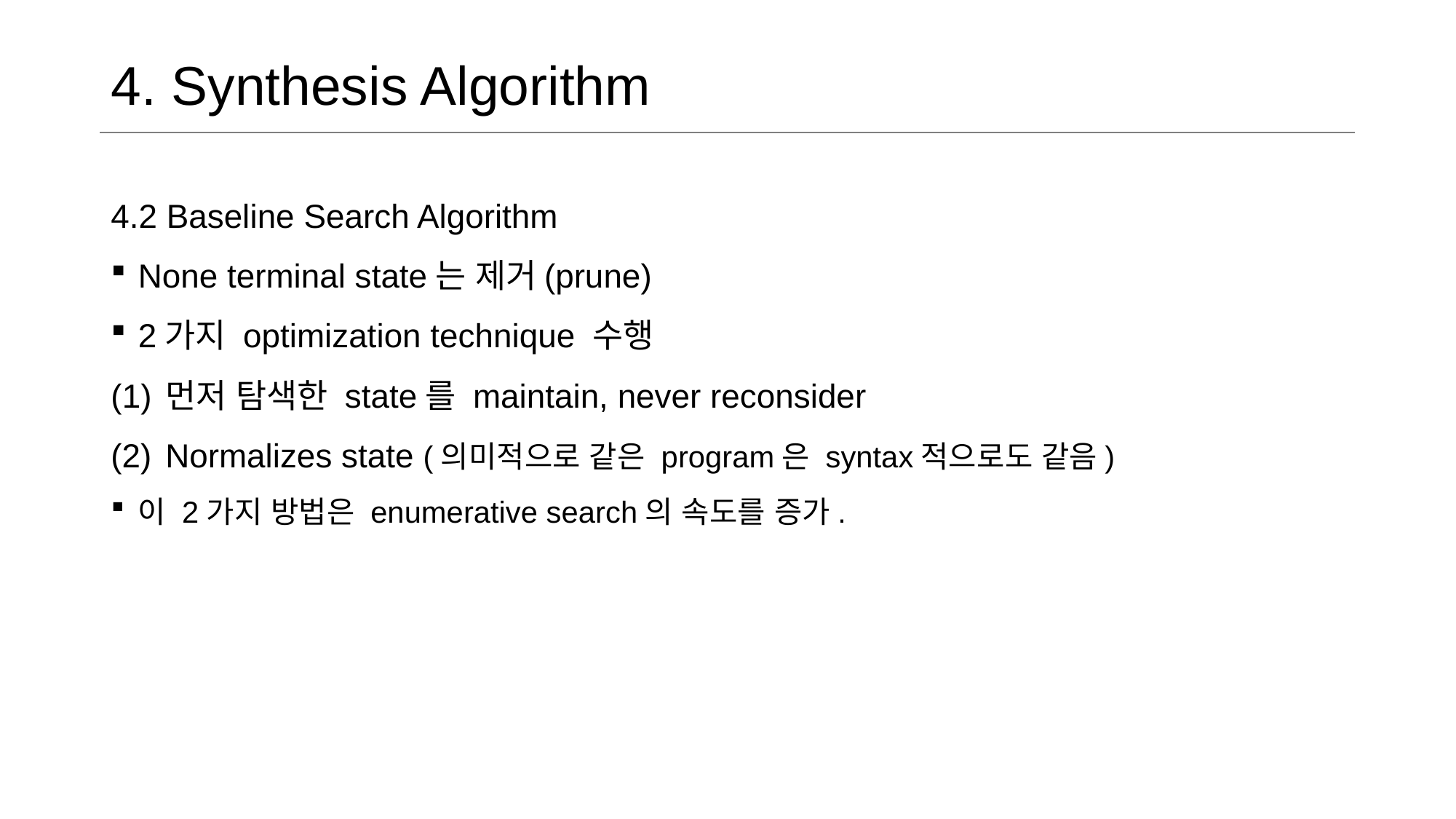

# 4. Synthesis Algorithm
4.2 Baseline Search Algorithm
None terminal state는 제거(prune)
2가지 optimization technique 수행
먼저 탐색한 state를 maintain, never reconsider
Normalizes state (의미적으로 같은 program은 syntax적으로도 같음)
이 2가지 방법은 enumerative search의 속도를 증가.